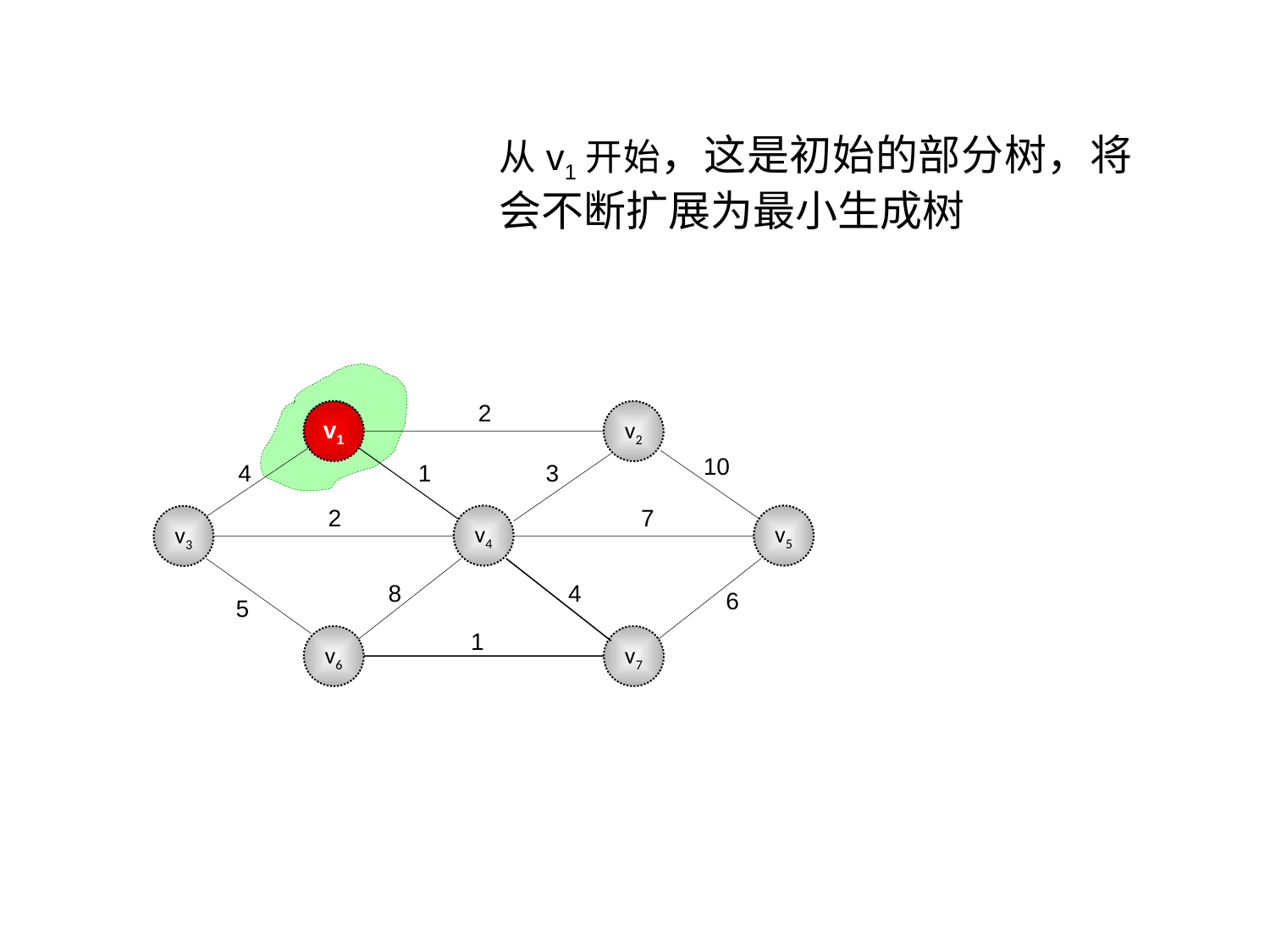

从v1开始，这是初始的部分树，将会不断扩展为最小生成树

2
v1
v1
v2

10

4
1
3
2
7
v4
v5
v3

8
4
6
5
1
v6
v7